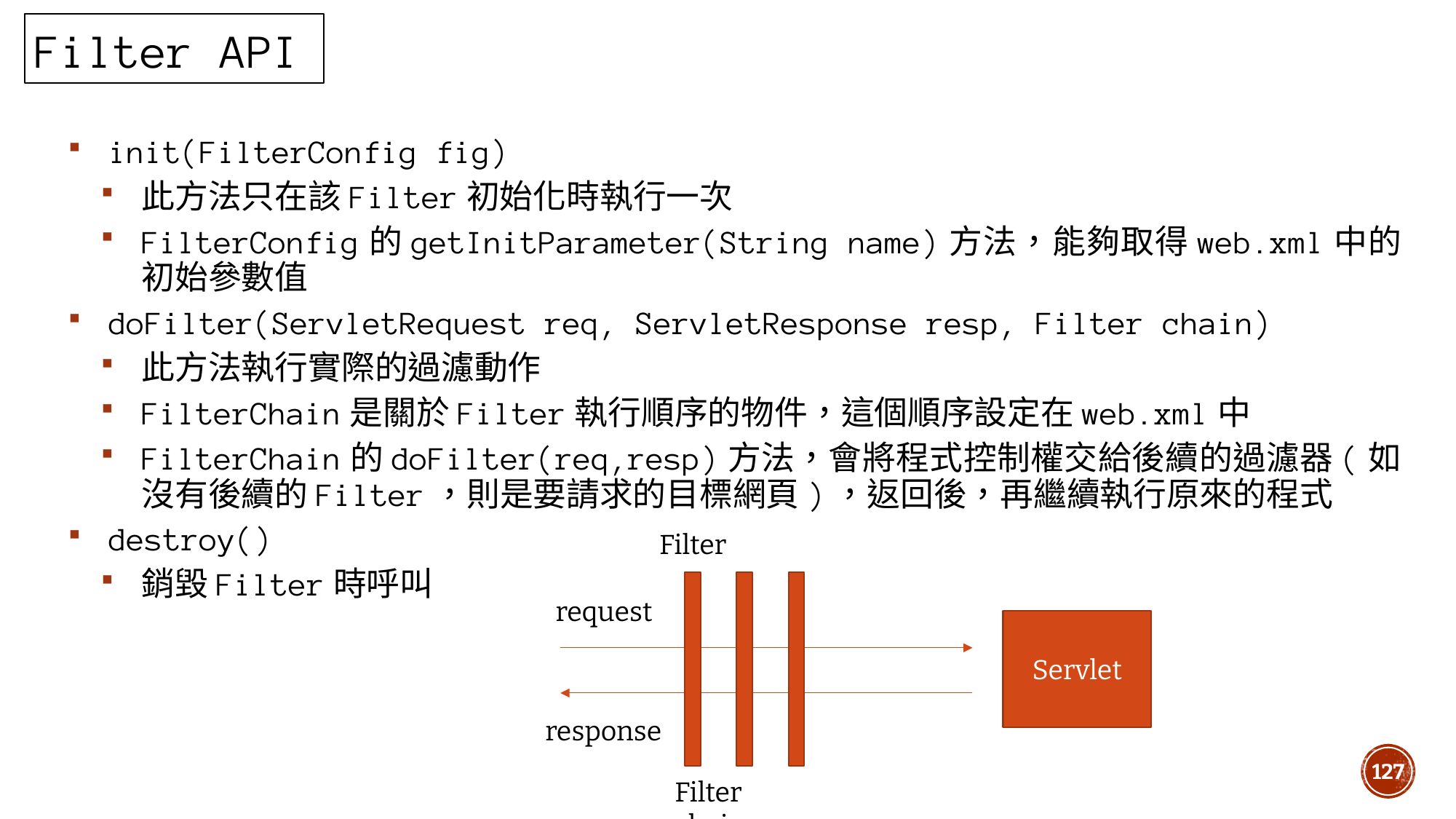

Filter API
init(FilterConfig fig)
此方法只在該Filter初始化時執行一次
FilterConfig的getInitParameter(String name)方法，能夠取得web.xml中的初始參數值
doFilter(ServletRequest req, ServletResponse resp, Filter chain)
此方法執行實際的過濾動作
FilterChain是關於Filter執行順序的物件，這個順序設定在web.xml中
FilterChain的doFilter(req,resp)方法，會將程式控制權交給後續的過濾器(如沒有後續的Filter，則是要請求的目標網頁)，返回後，再繼續執行原來的程式
destroy()
銷毀Filter時呼叫
Filter

request
Servlet
response
127
Filter chain